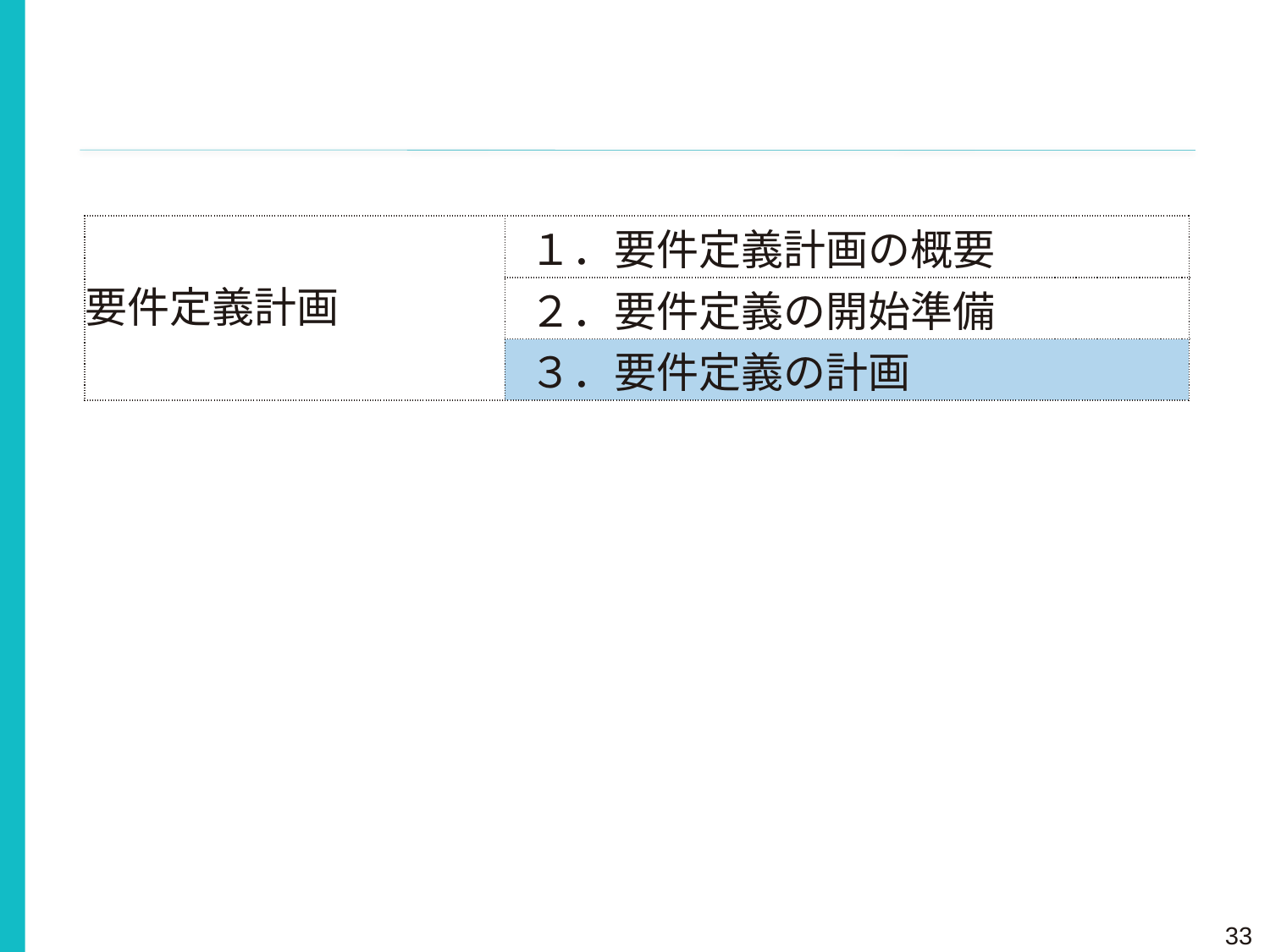

| 要件定義計画 | １．要件定義計画の概要 |
| --- | --- |
|  | ２．要件定義の開始準備 |
|  | ３．要件定義の計画 |
33